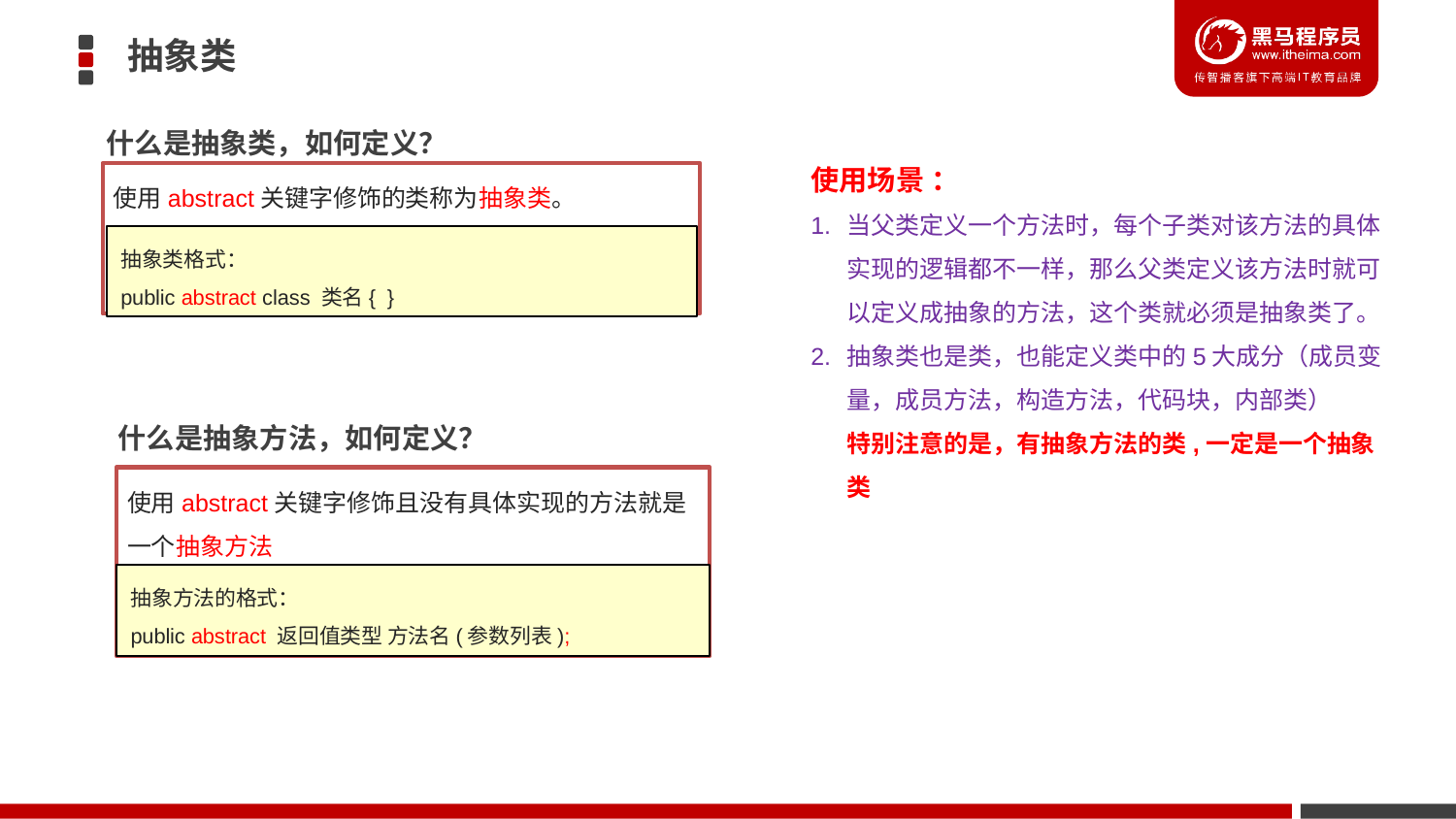

# 抽象类
什么是抽象类，如何定义？
使用场景 ：
当父类定义一个方法时，每个子类对该方法的具体实现的逻辑都不一样，那么父类定义该方法时就可以定义成抽象的方法，这个类就必须是抽象类了。
抽象类也是类，也能定义类中的5大成分（成员变量，成员方法，构造方法，代码块，内部类）
特别注意的是，有抽象方法的类,一定是一个抽象类
使用abstract关键字修饰的类称为抽象类。
抽象类格式：
public abstract class 类名{  }
什么是抽象方法，如何定义？
使用abstract关键字修饰且没有具体实现的方法就是一个抽象方法
抽象方法的格式：
public abstract 返回值类型 方法名(参数列表);